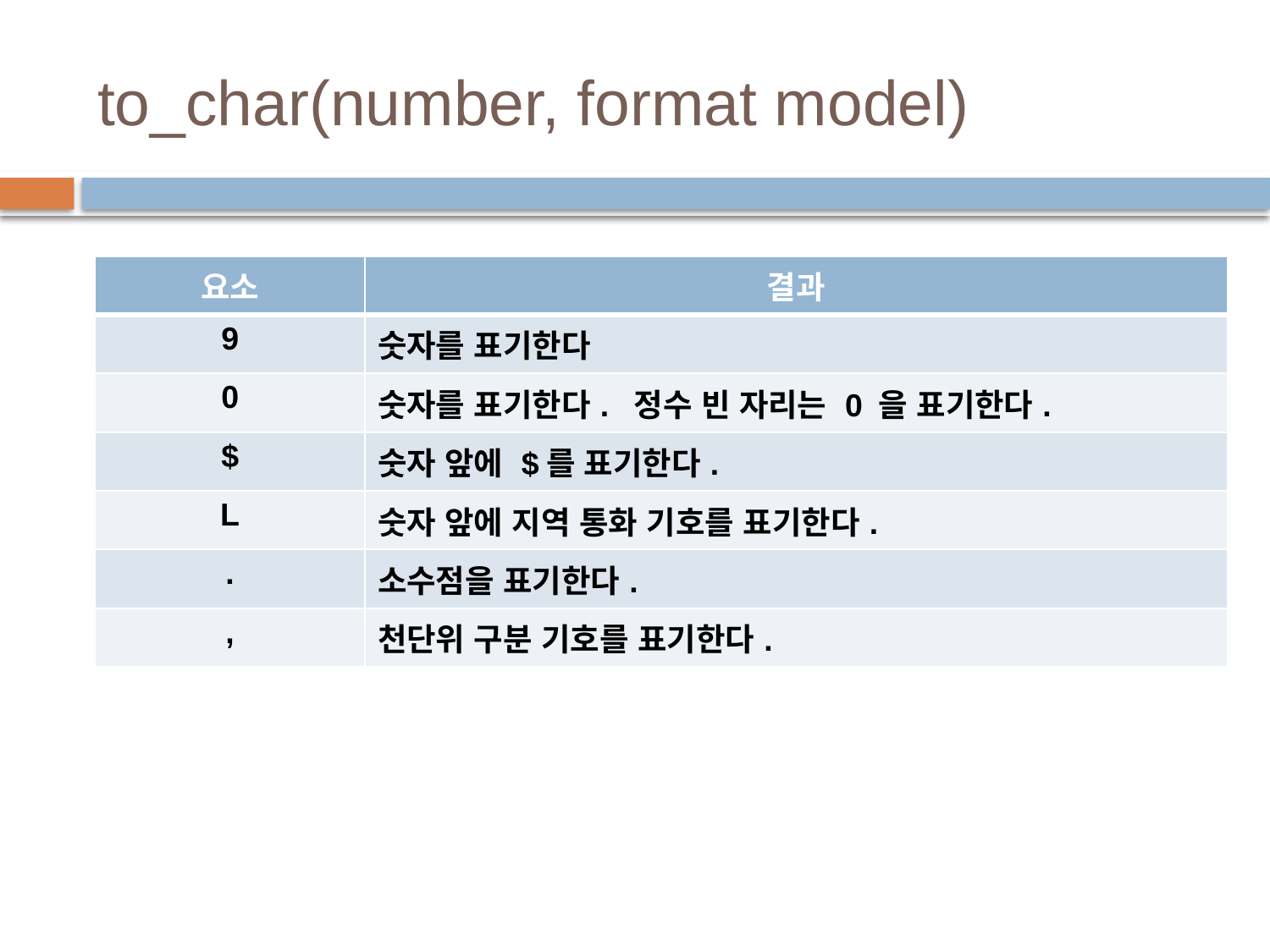

# to_char(number, format model)
| 요소 | 결과 |
| --- | --- |
| 9 | 숫자를 표기한다 |
| 0 | 숫자를 표기한다. 정수 빈 자리는 0 을 표기한다. |
| $ | 숫자 앞에 $를 표기한다. |
| L | 숫자 앞에 지역 통화 기호를 표기한다. |
| . | 소수점을 표기한다. |
| , | 천단위 구분 기호를 표기한다. |